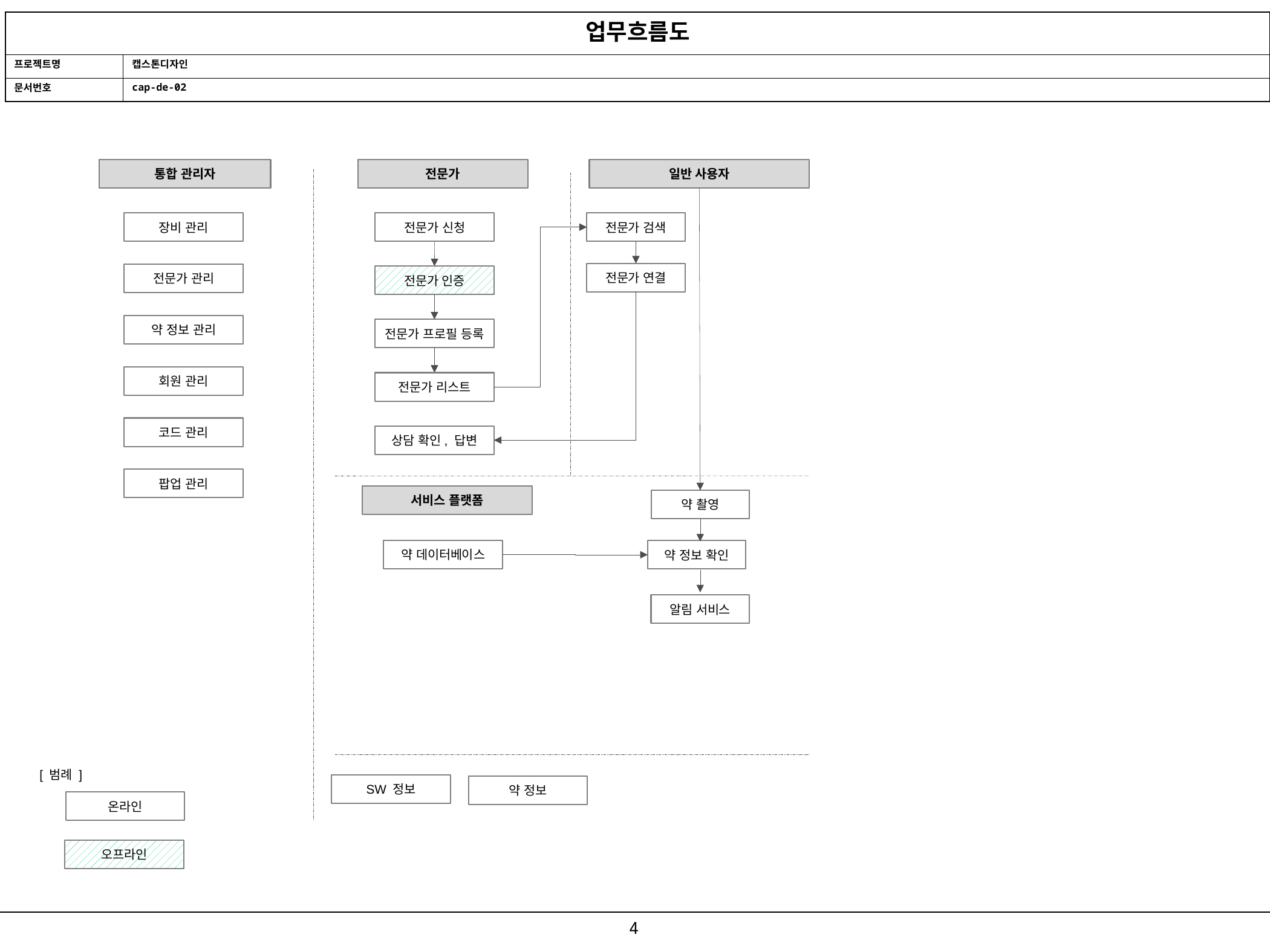

| 업무흐름도 |  |
| --- | --- |
| 프로젝트명 | 캡스톤디자인 |
| 문서번호 | cap-de-02 |

통합 관리자
전문가
일반 사용자
전문가 신청
전문가 검색
장비 관리
전문가 연결
전문가 관리
전문가 인증
약 정보 관리
전문가 프로필 등록
회원 관리
전문가 리스트
코드 관리
상담 확인, 답변
팝업 관리
서비스 플랫폼
약 촬영
약 데이터베이스
약 정보 확인
알림 서비스
[ 범례 ]
SW 정보
약 정보
온라인
오프라인